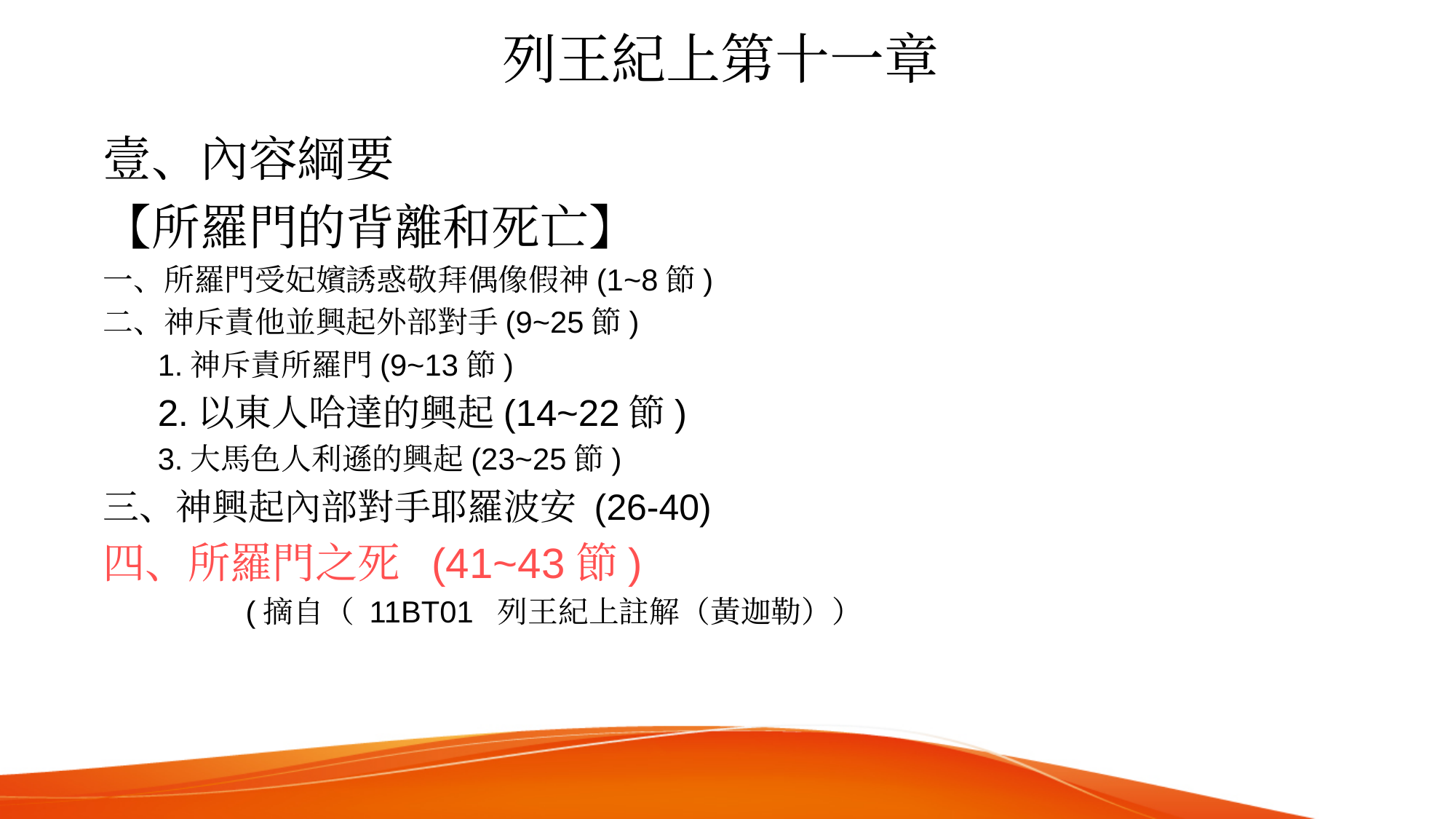

# 列王紀上第十一章
壹、內容綱要
【所羅門的背離和死亡】
一、所羅門受妃嬪誘惑敬拜偶像假神(1~8節)
二、神斥責他並興起外部對手(9~25節)
1.神斥責所羅門(9~13節)
2.以東人哈達的興起(14~22節)
3.大馬色人利遜的興起(23~25節)
三、神興起內部對手耶羅波安 (26-40)
四、所羅門之死  (41~43節)
(摘自（ 11BT01  列王紀上註解（黃迦勒））